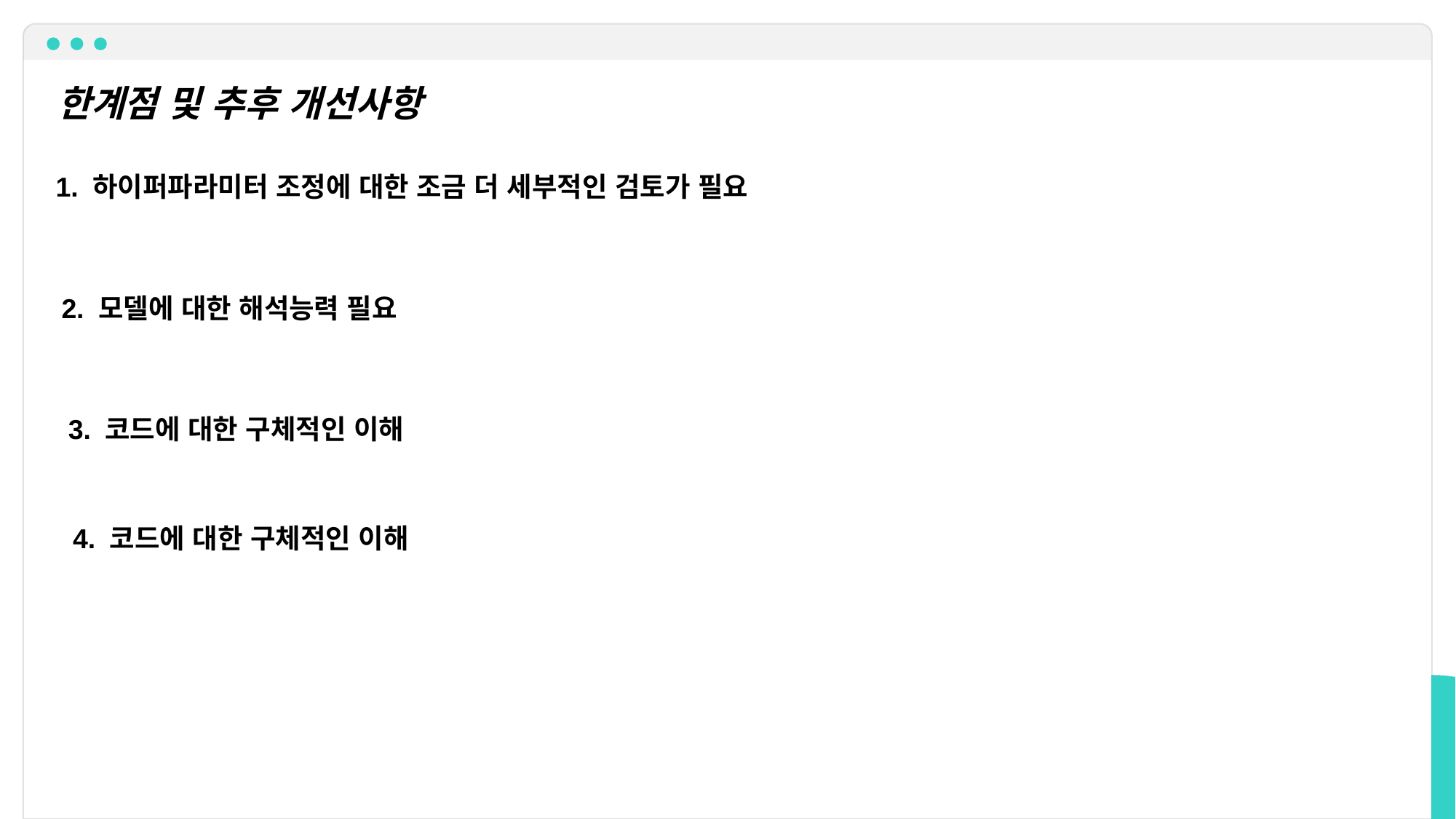

한계점 및 추후 개선사항
1. 하이퍼파라미터 조정에 대한 조금 더 세부적인 검토가 필요
2. 모델에 대한 해석능력 필요
3. 코드에 대한 구체적인 이해

4. 코드에 대한 구체적인 이해